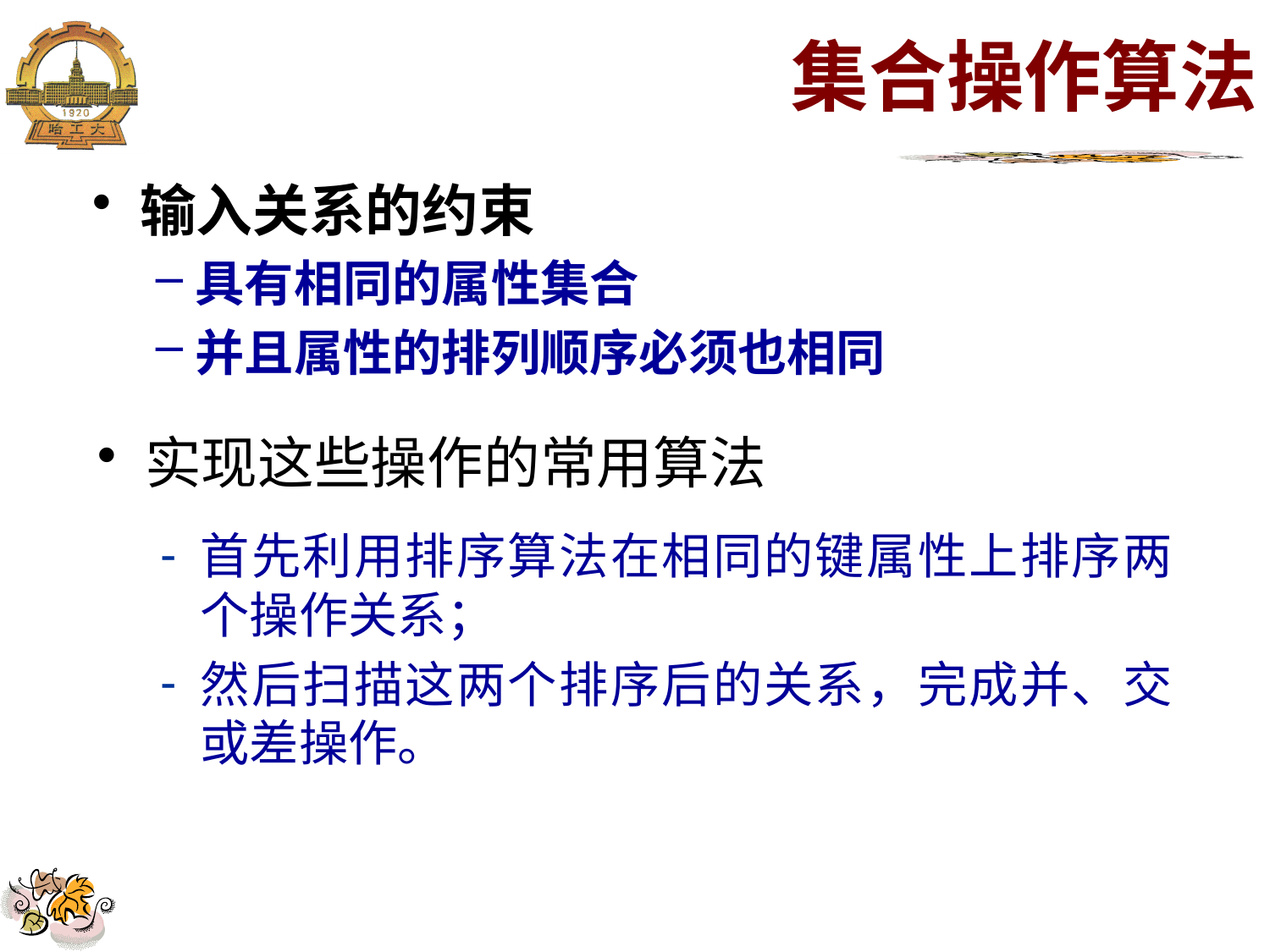

# 集合操作算法
输入关系的约束
具有相同的属性集合
并且属性的排列顺序必须也相同
实现这些操作的常用算法
首先利用排序算法在相同的键属性上排序两个操作关系；
然后扫描这两个排序后的关系，完成并、交或差操作。